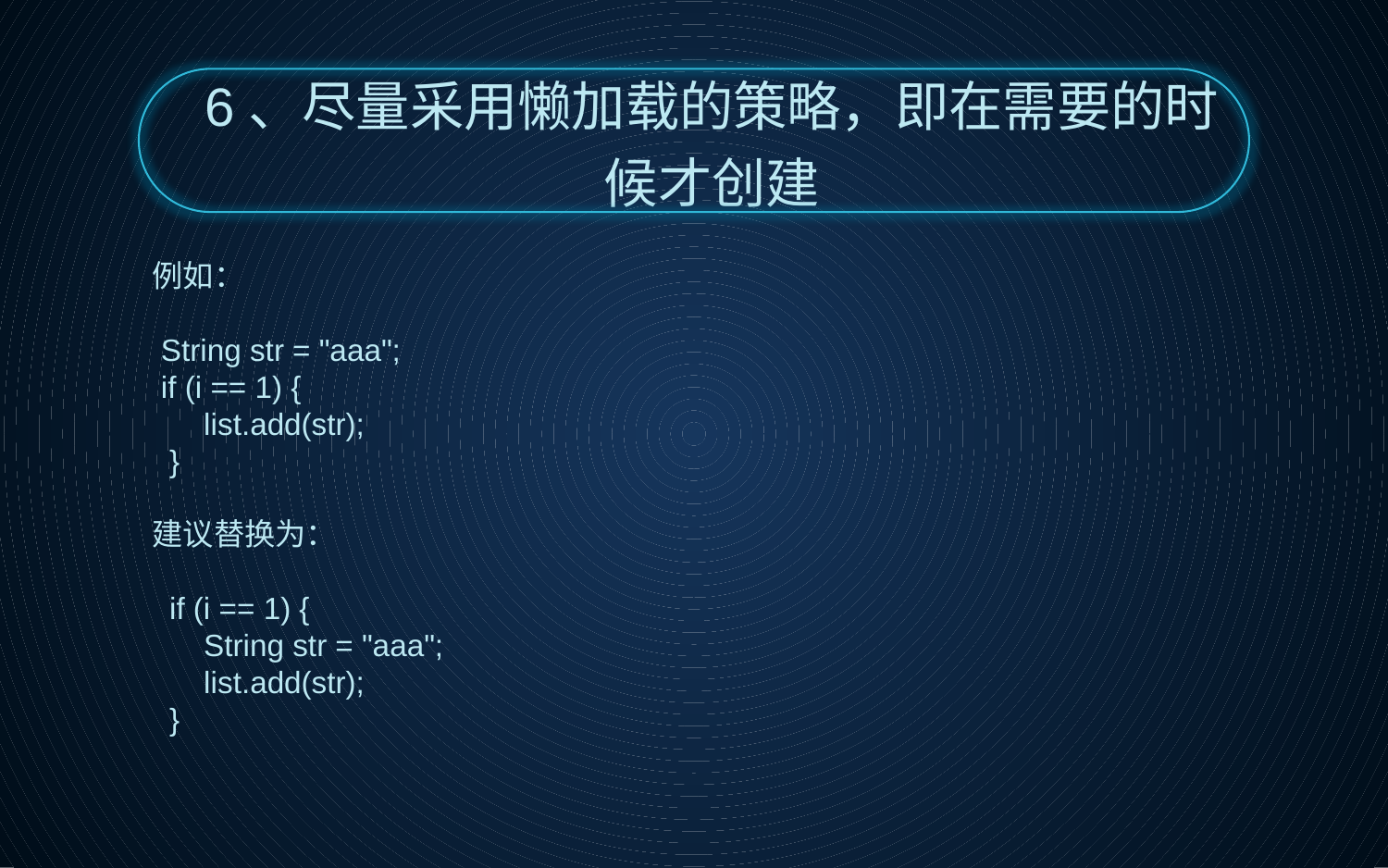

6、尽量采用懒加载的策略，即在需要的时候才创建

例如：

 String str = "aaa";
 if (i == 1) {
      list.add(str);
  }

建议替换为：

  if (i == 1) {
      String str = "aaa";
      list.add(str);
  }